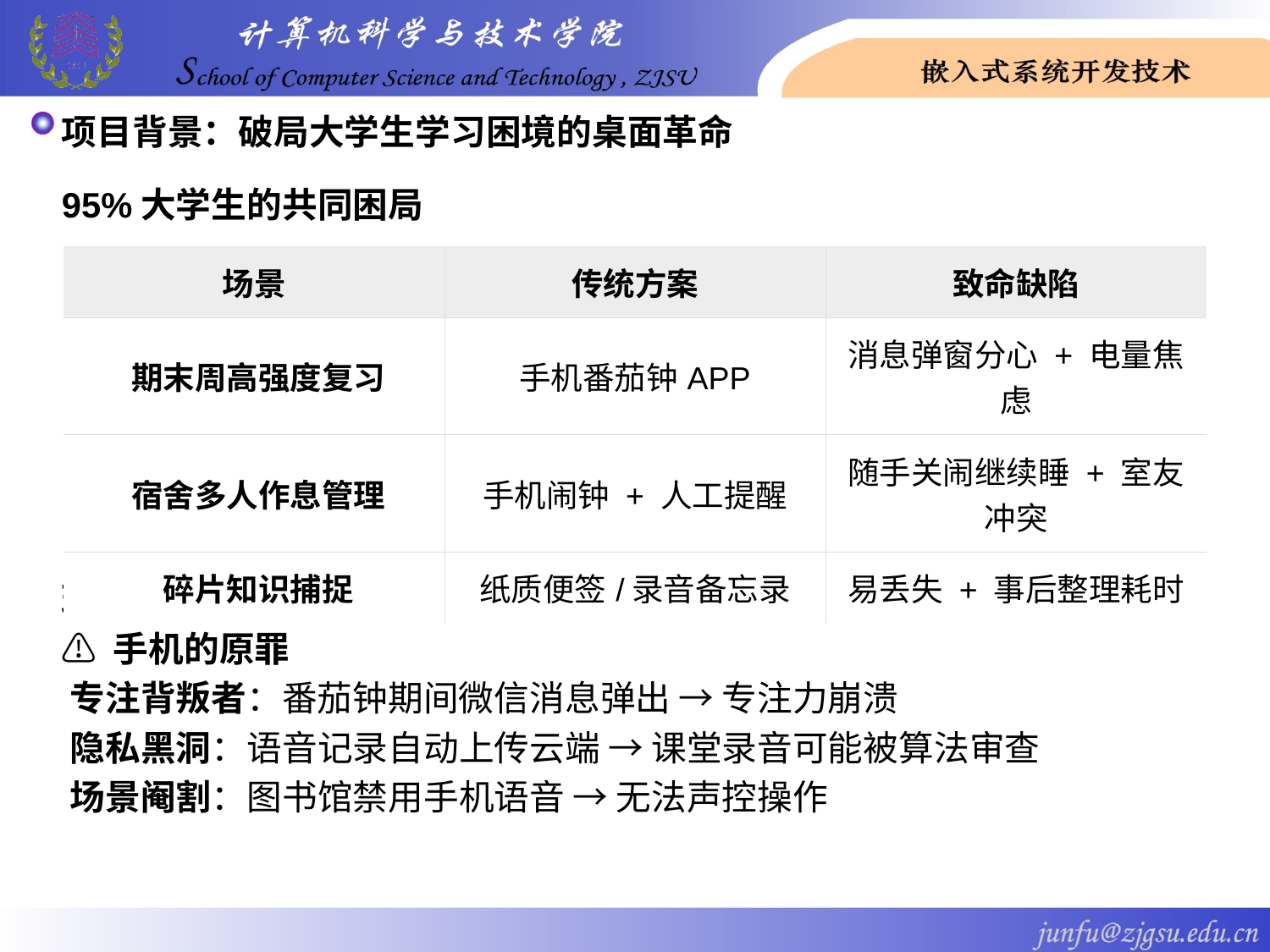

# 项目背景：破局大学生学习困境的桌面革命​
95%大学生的共同困局

现有方案为何失效​​
⚠️ ​​手机的原罪​​
​​专注背叛者​​：番茄钟期间微信消息弹出 → 专注力崩溃
​​隐私黑洞​​：语音记录自动上传云端 → 课堂录音可能被算法审查
​​场景阉割​​：图书馆禁用手机语音 → 无法声控操作

| 场景 | 传统方案 | 致命缺陷 |
| --- | --- | --- |
| ​​期末周高强度复习​​ | 手机番茄钟APP | 消息弹窗分心 + 电量焦虑 |
| ​​宿舍多人作息管理​​ | 手机闹钟 + 人工提醒 | 随手关闹继续睡 + 室友冲突 |
| ​​碎片知识捕捉​​ | 纸质便签/录音备忘录 | 易丢失 + 事后整理耗时 |